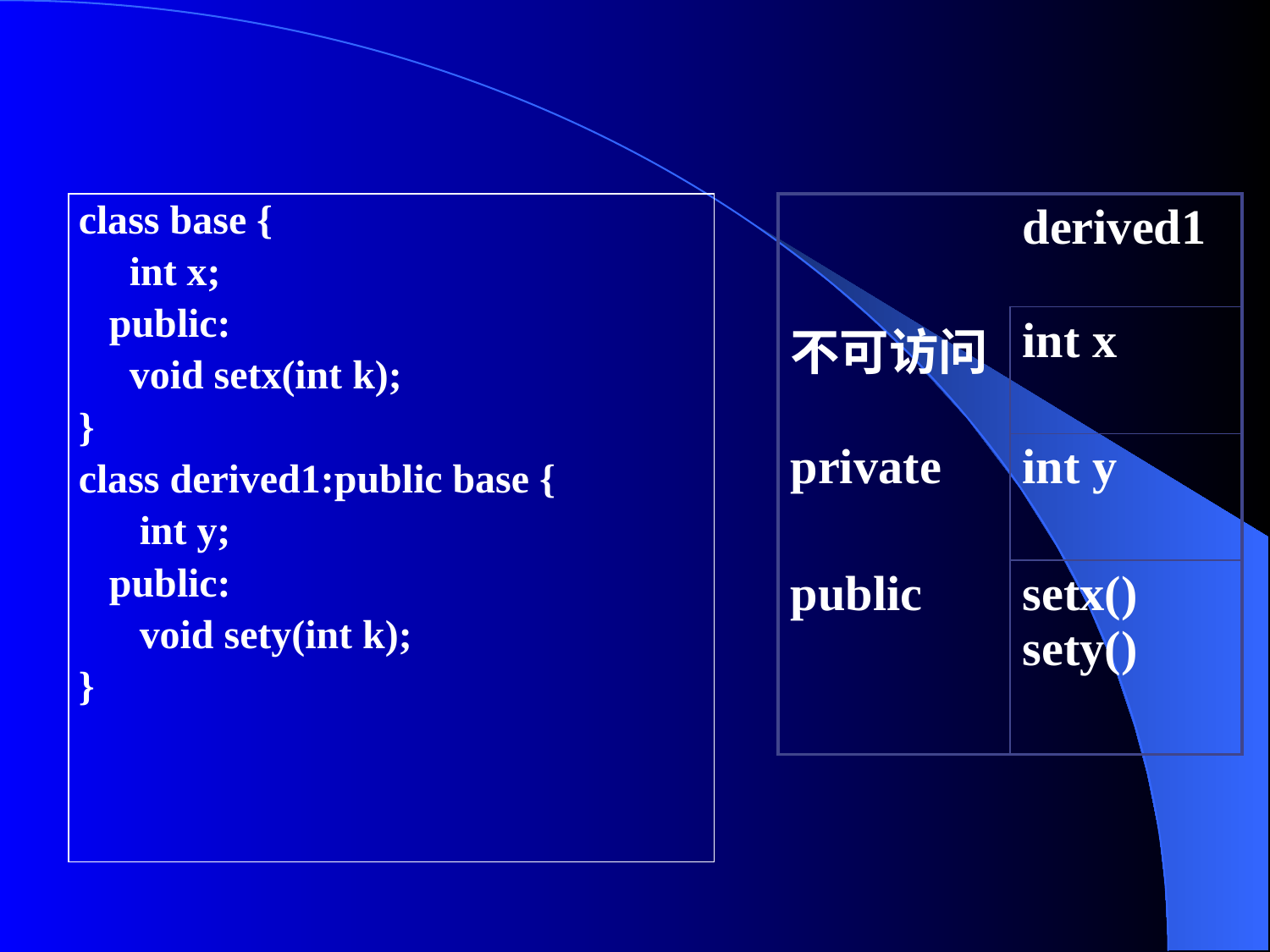

class base {
     int x;
   public:
     void setx(int k);
}
class derived1:public base {
      int y;
   public:
      void sety(int k);
}
|  | derived1 |
| --- | --- |
| 不可访问 | int x |
| private | int y |
| public | setx() sety() |